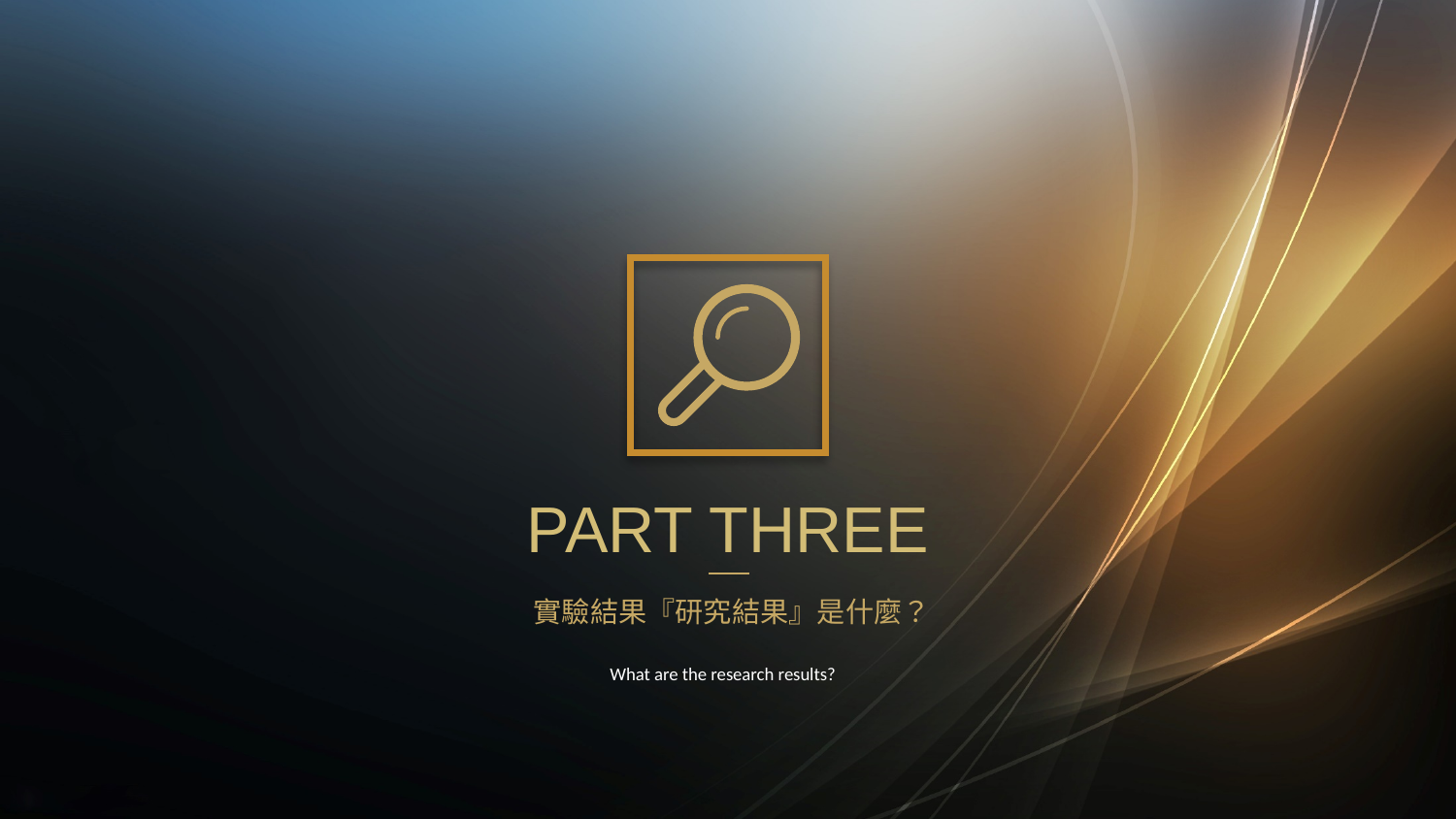

PART THREE
實驗結果『研究結果』是什麼？
What are the research results?